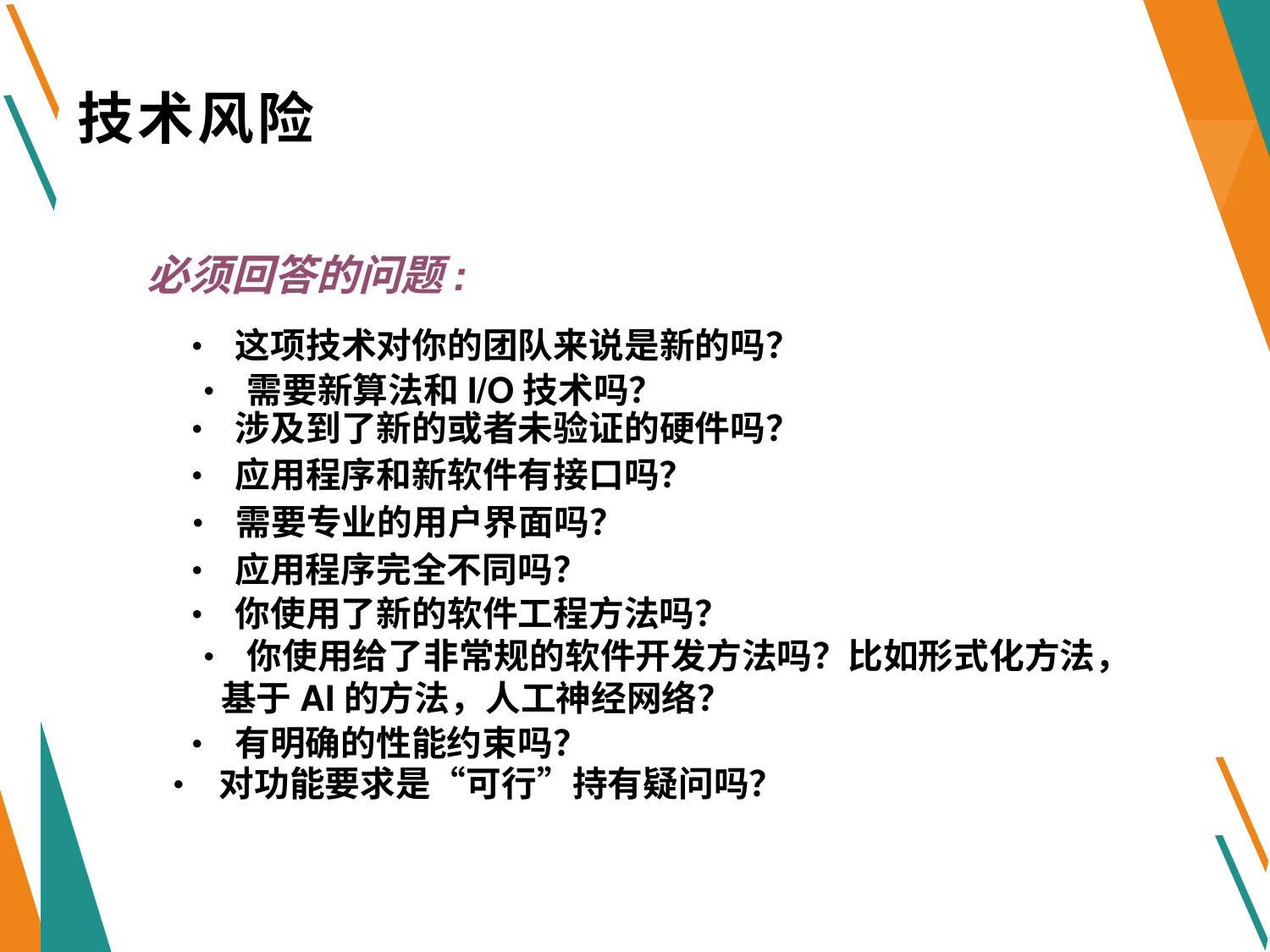

# 技术风险
必须回答的问题:
•  这项技术对你的团队来说是新的吗？

•  需要新算法和I/O技术吗？

•  涉及到了新的或者未验证的硬件吗？

•  应用程序和新软件有接口吗？
•  需要专业的用户界面吗？

•  应用程序完全不同吗？
•  你使用了新的软件工程方法吗？
•  你使用给了非常规的软件开发方法吗？比如形式化方法，基于AI的方法，人工神经网络？

•  有明确的性能约束吗？

•  对功能要求是“可行”持有疑问吗？
19